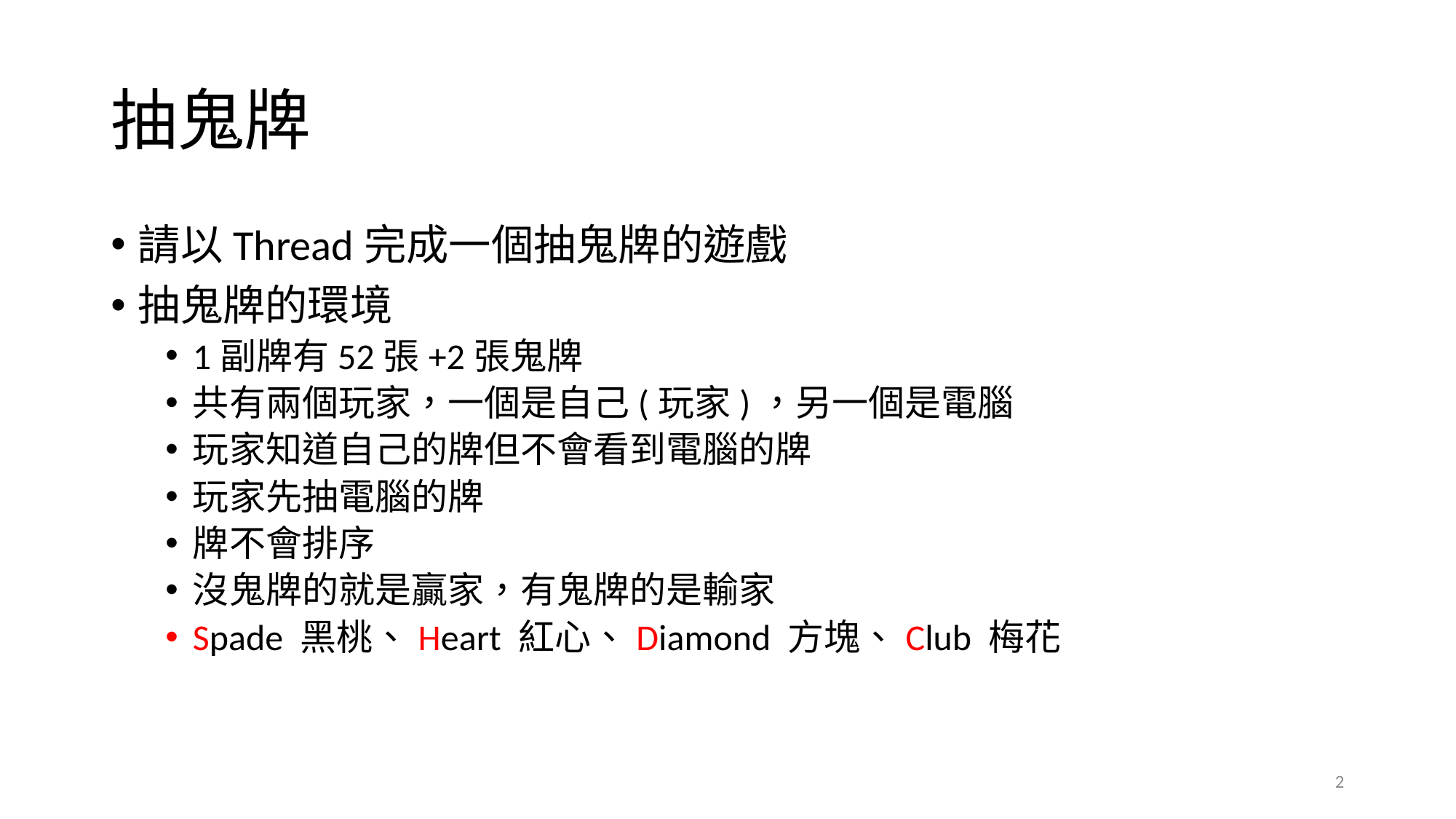

# 抽鬼牌
請以Thread完成一個抽鬼牌的遊戲
抽鬼牌的環境
1副牌有52張+2張鬼牌
共有兩個玩家，一個是自己(玩家)，另一個是電腦
玩家知道自己的牌但不會看到電腦的牌
玩家先抽電腦的牌
牌不會排序
沒鬼牌的就是贏家，有鬼牌的是輸家
Spade 黑桃、Heart 紅心、Diamond 方塊、Club 梅花
2